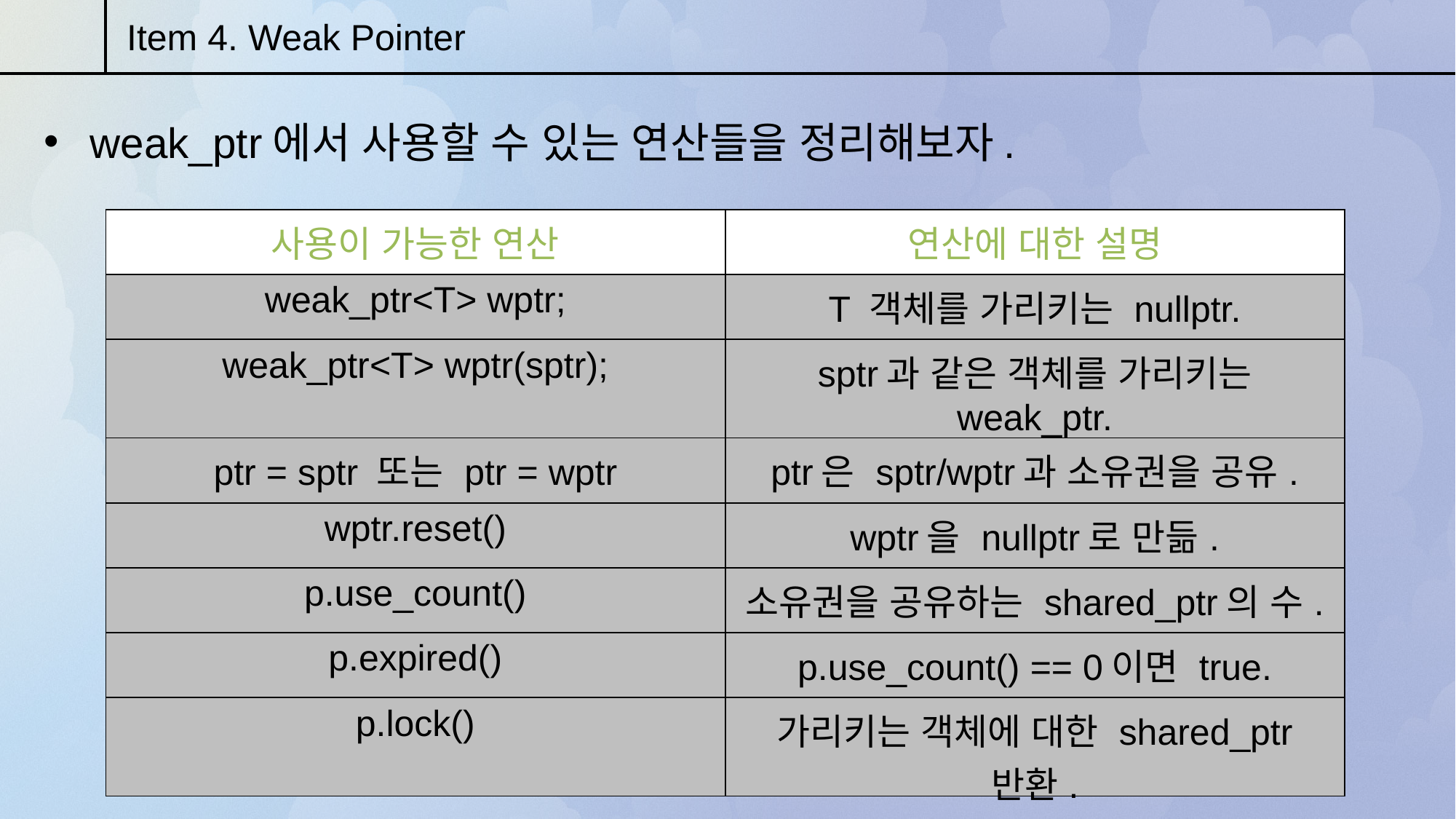

Item 4. Weak Pointer
 weak_ptr에서 사용할 수 있는 연산들을 정리해보자.
| 사용이 가능한 연산 | 연산에 대한 설명 |
| --- | --- |
| weak\_ptr<T> wptr; | T 객체를 가리키는 nullptr. |
| weak\_ptr<T> wptr(sptr); | sptr과 같은 객체를 가리키는 weak\_ptr. |
| ptr = sptr 또는 ptr = wptr | ptr은 sptr/wptr과 소유권을 공유. |
| wptr.reset() | wptr을 nullptr로 만듦. |
| p.use\_count() | 소유권을 공유하는 shared\_ptr의 수. |
| p.expired() | p.use\_count() == 0이면 true. |
| p.lock() | 가리키는 객체에 대한 shared\_ptr 반환. |